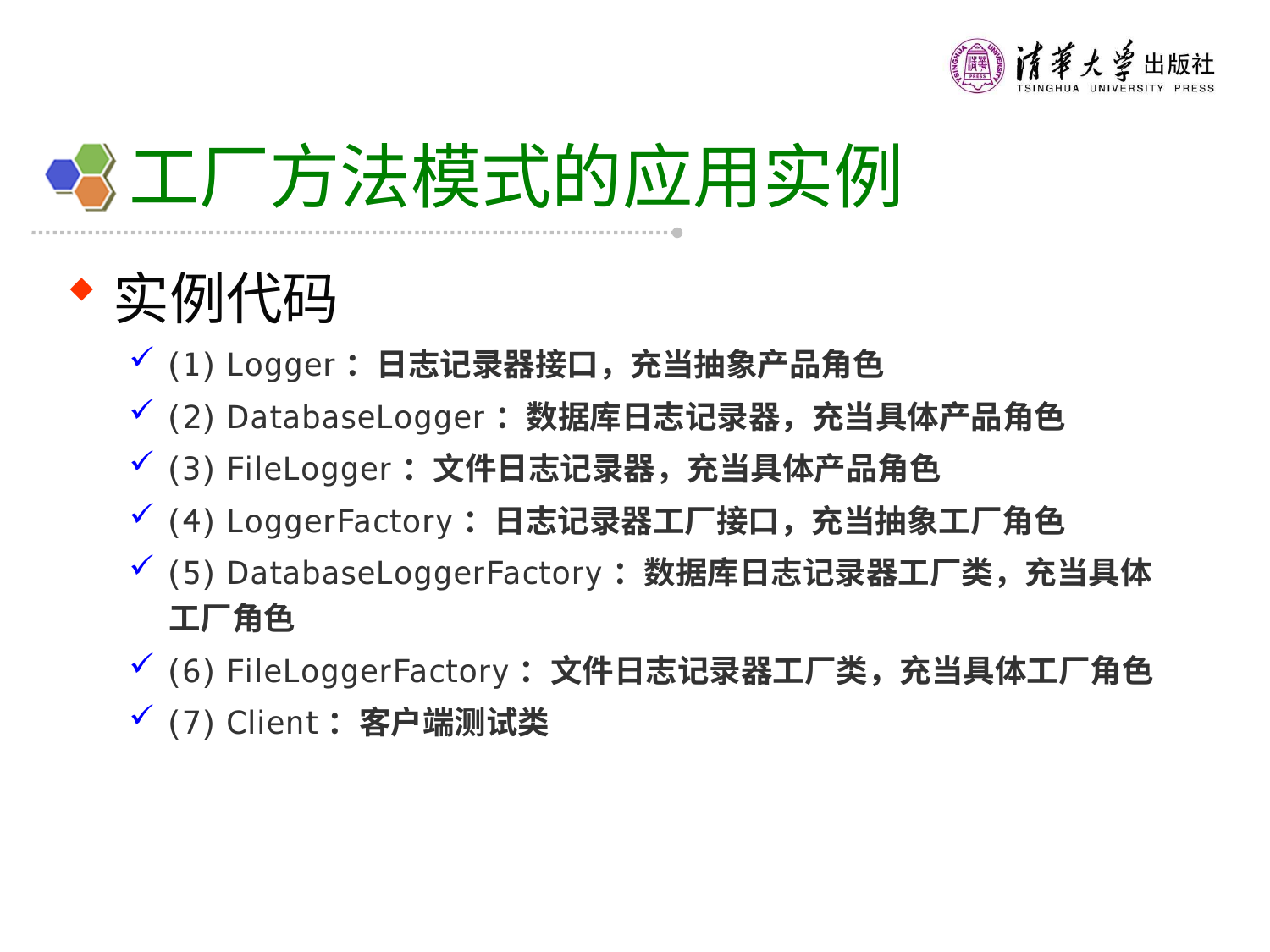

# 工厂方法模式的应用实例
实例代码
(1) Logger：日志记录器接口，充当抽象产品角色
(2) DatabaseLogger：数据库日志记录器，充当具体产品角色
(3) FileLogger：文件日志记录器，充当具体产品角色
(4) LoggerFactory：日志记录器工厂接口，充当抽象工厂角色
(5) DatabaseLoggerFactory：数据库日志记录器工厂类，充当具体工厂角色
(6) FileLoggerFactory：文件日志记录器工厂类，充当具体工厂角色
(7) Client：客户端测试类